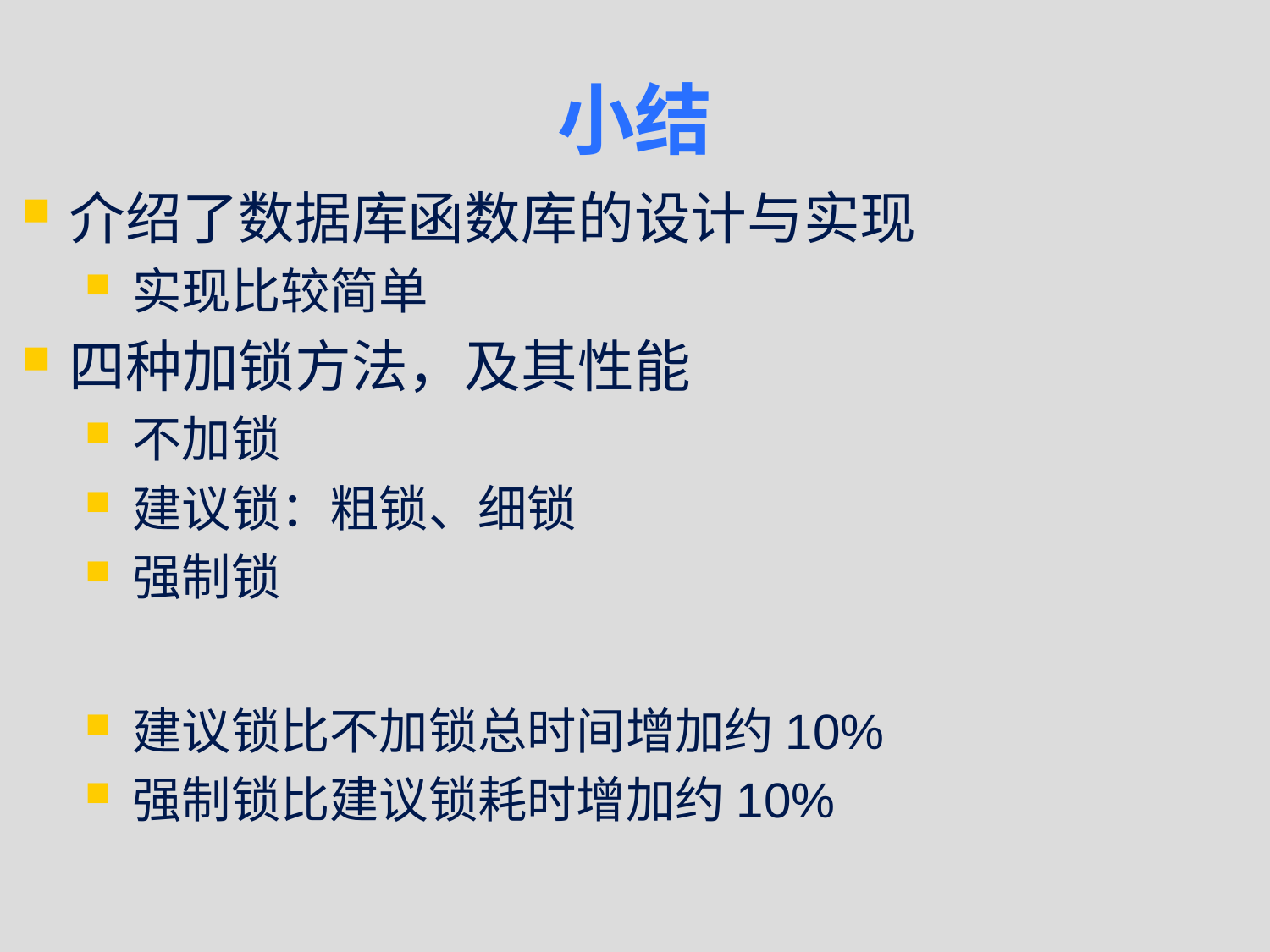

# 小结
介绍了数据库函数库的设计与实现
实现比较简单
四种加锁方法，及其性能
不加锁
建议锁：粗锁、细锁
强制锁

建议锁比不加锁总时间增加约10%
强制锁比建议锁耗时增加约10%